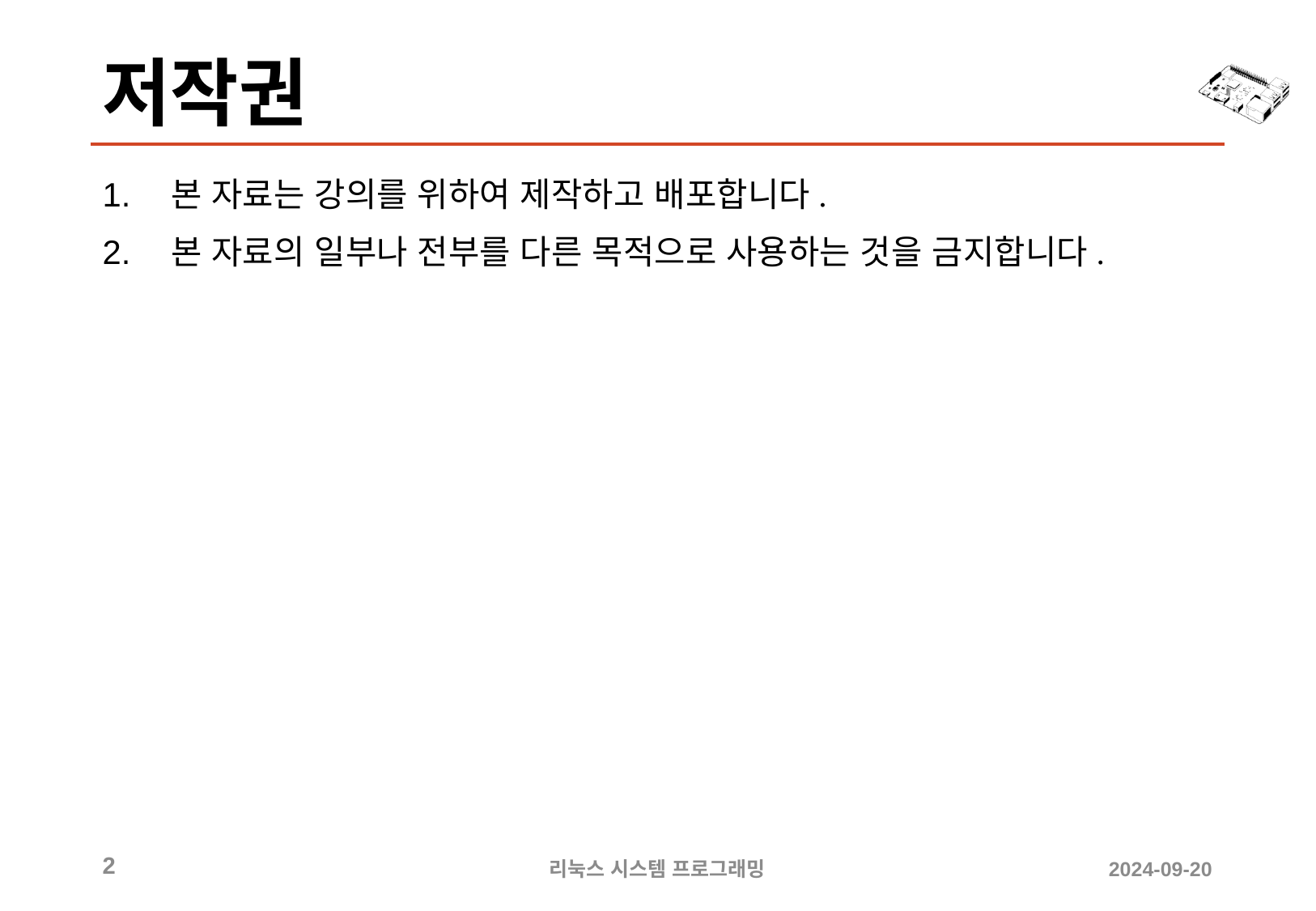

# 저작권
본 자료는 강의를 위하여 제작하고 배포합니다.
본 자료의 일부나 전부를 다른 목적으로 사용하는 것을 금지합니다.
2
리눅스 시스템 프로그래밍
2024-09-20